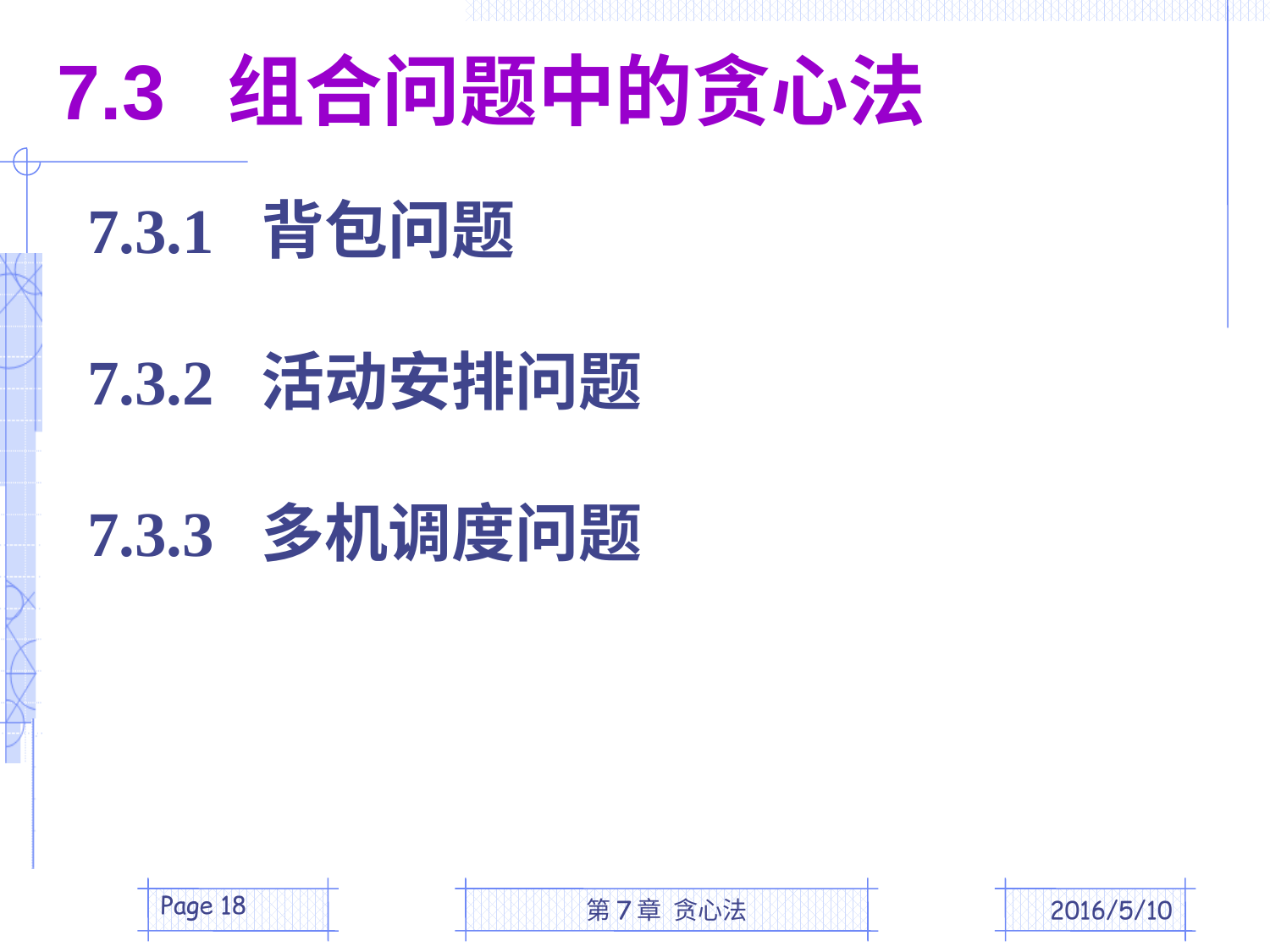

7.3  组合问题中的贪心法
7.3.1  背包问题
7.3.2  活动安排问题
7.3.3  多机调度问题
Page 18
第7章  贪心法
2016/5/10